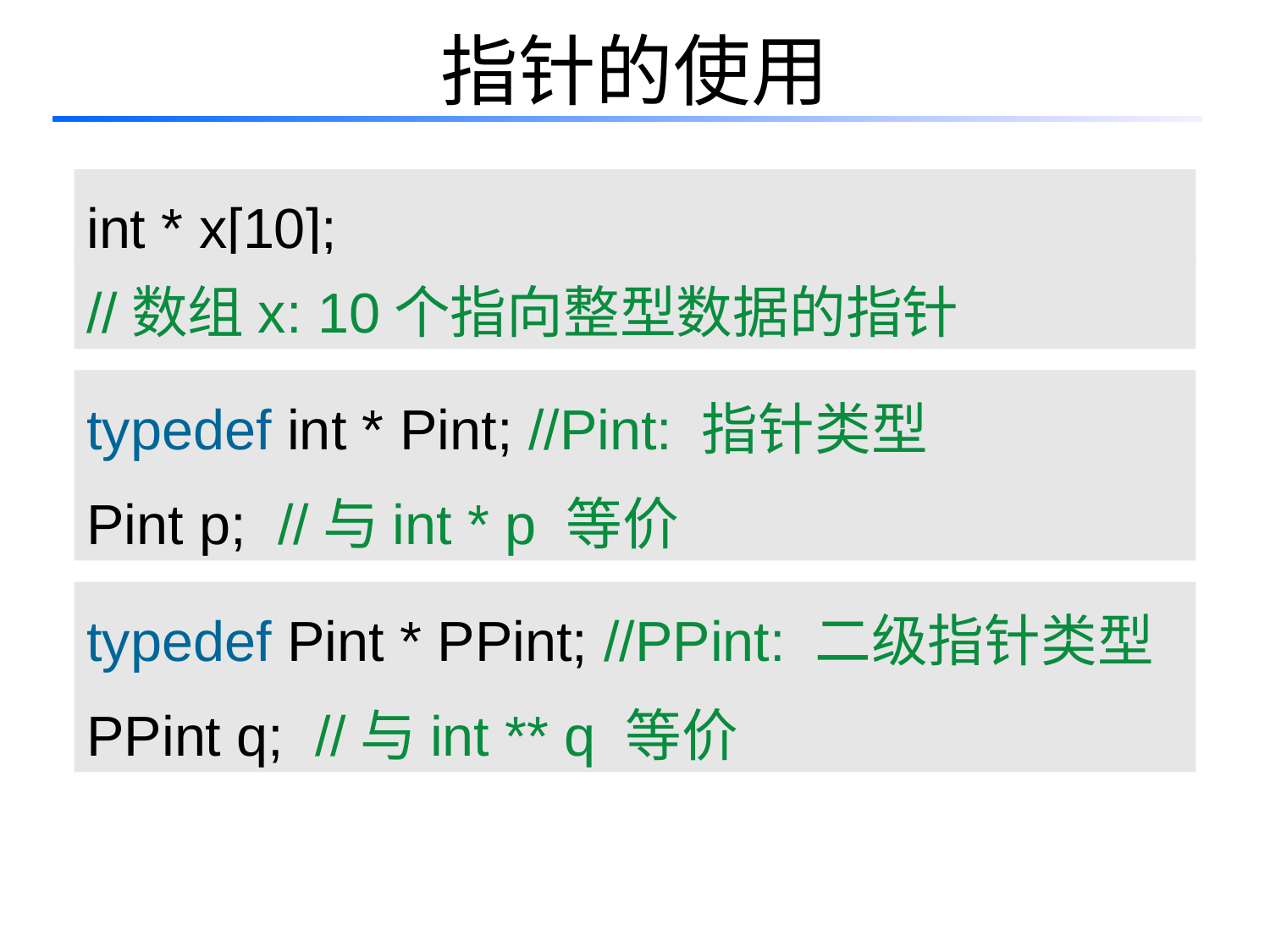

# 指针的使用

int * x[10];
//数组x: 10个指向整型数据的指针
typedef int * Pint; //Pint: 指针类型
Pint p;  //与int * p 等价
typedef Pint * PPint; //PPint: 二级指针类型
PPint q;  //与int ** q 等价